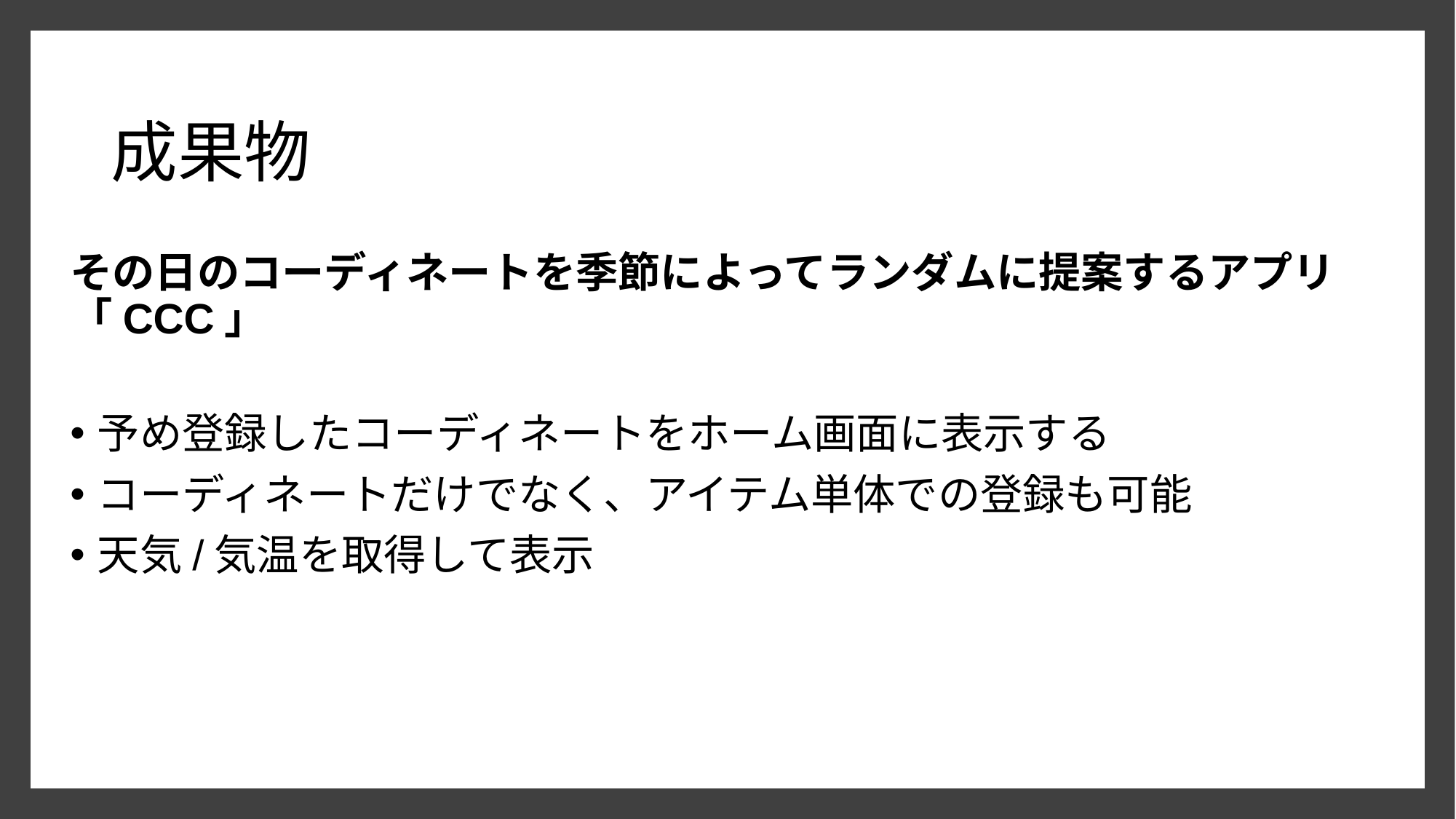

# 成果物
その日のコーディネートを季節によってランダムに提案するアプリ「CCC」

予め登録したコーディネートをホーム画面に表示する
コーディネートだけでなく、アイテム単体での登録も可能
天気/気温を取得して表示